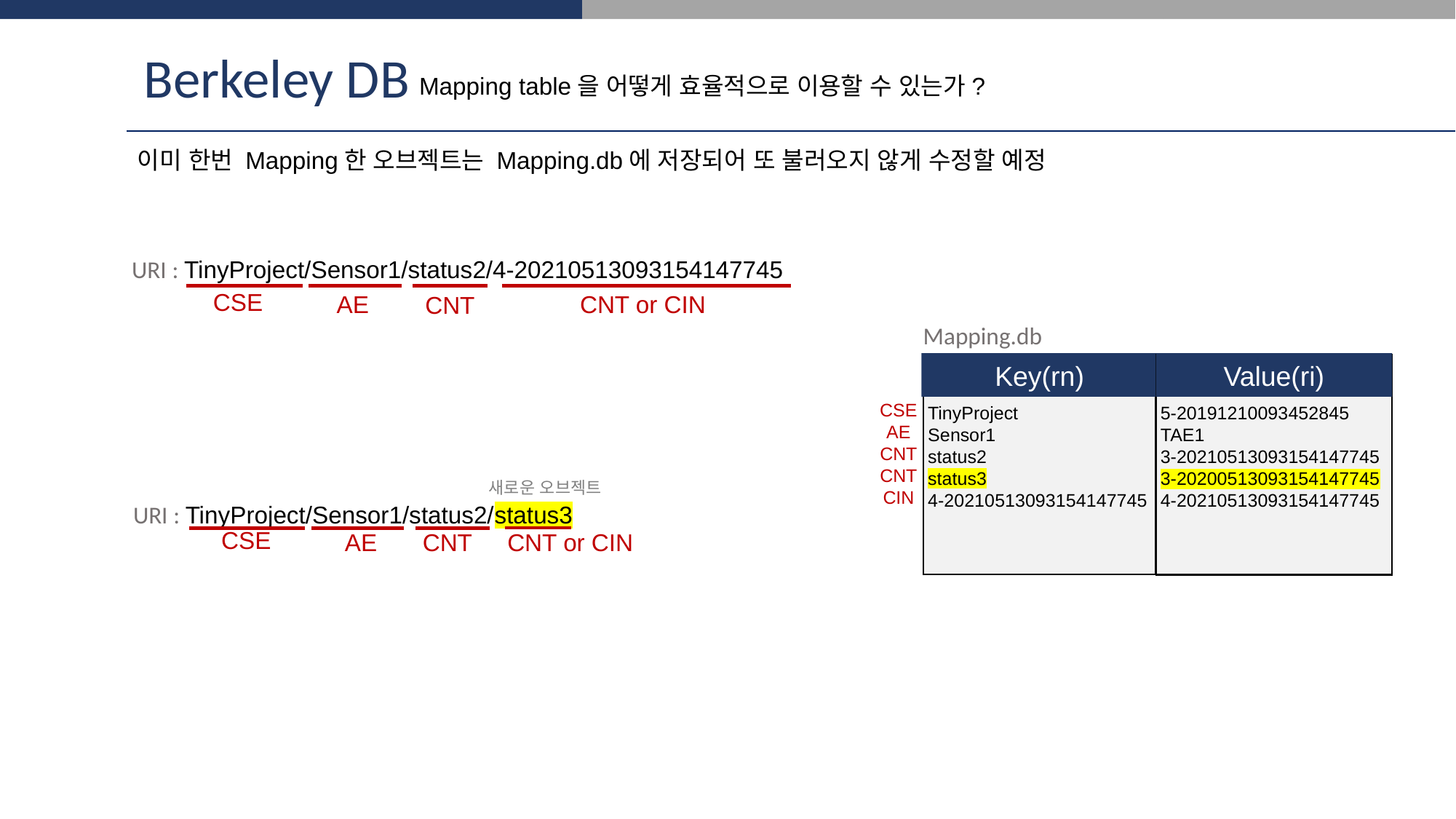

Berkeley DB
Mapping table을 어떻게 효율적으로 이용할 수 있는가?
이미 한번 Mapping한 오브젝트는 Mapping.db에 저장되어 또 불러오지 않게 수정할 예정
URI : TinyProject/Sensor1/status2/4-20210513093154147745
CSE
AE
CNT or CIN
CNT
Mapping.db
Key(rn)
Value(ri)

CSE
AE
CNT
CNT
CIN

TinyProject
Sensor1
status2
status3
4-20210513093154147745

5-20191210093452845
TAE1
3-20210513093154147745
3-20200513093154147745
4-20210513093154147745

새로운 오브젝트
URI : TinyProject/Sensor1/status2/status3
CSE
AE
CNT
CNT or CIN